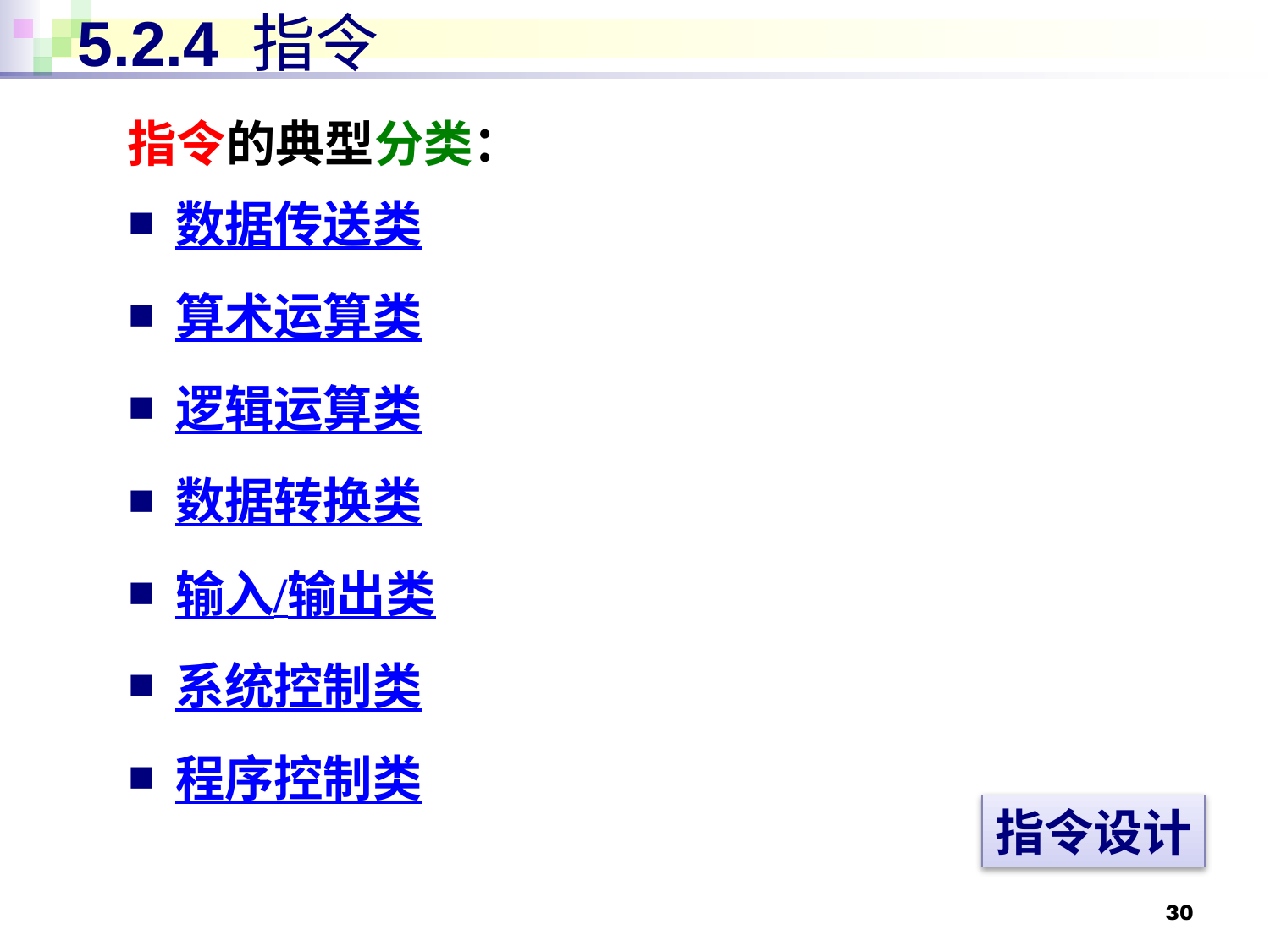

# 5.2.4 指令
指令的典型分类：
数据传送类
算术运算类
逻辑运算类
数据转换类
输入/输出类
系统控制类
程序控制类
指令设计
30